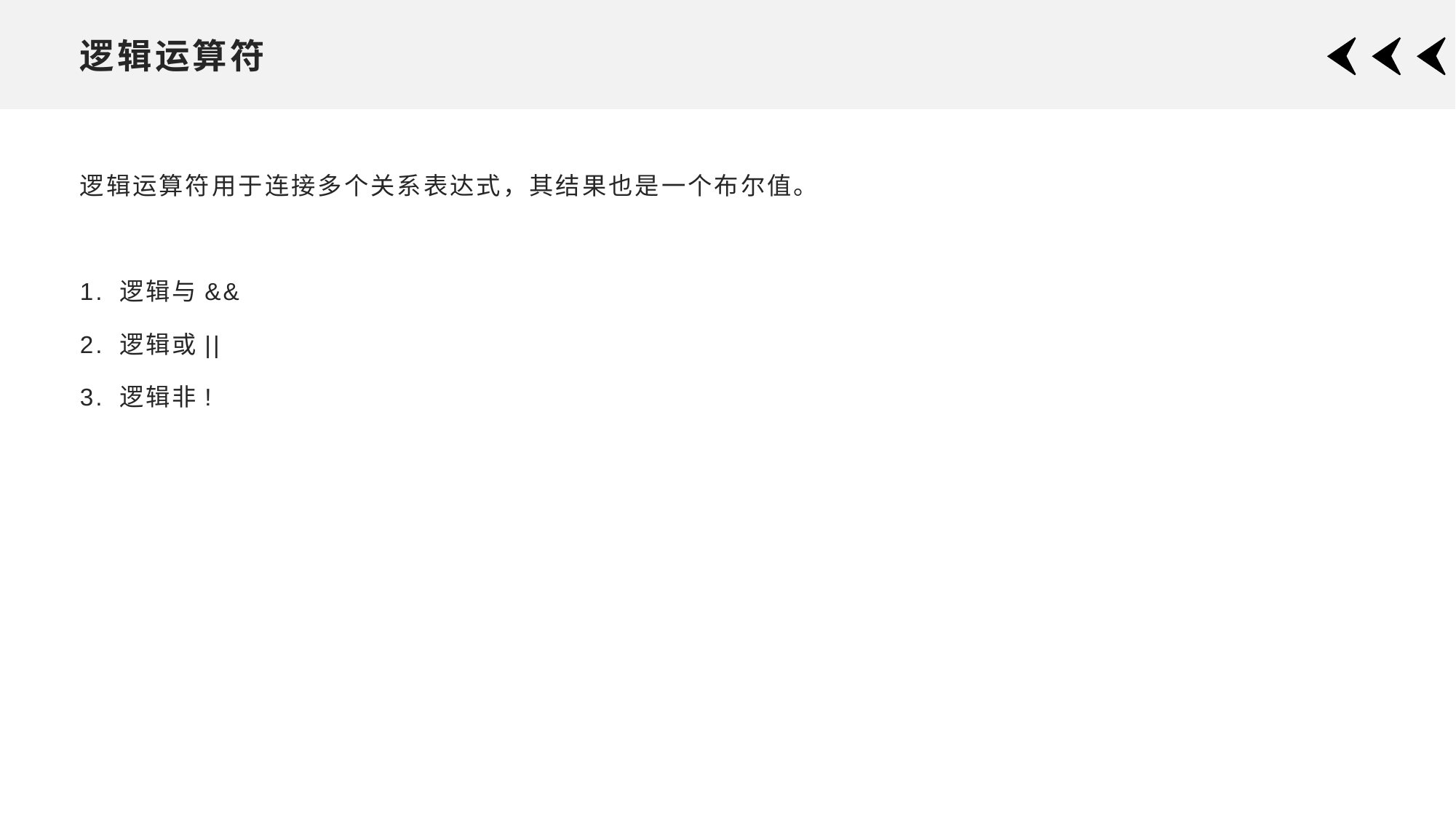

# 逻辑运算符
逻辑运算符用于连接多个关系表达式，其结果也是一个布尔值。

1. 逻辑与&&
2. 逻辑或||
3. 逻辑非!